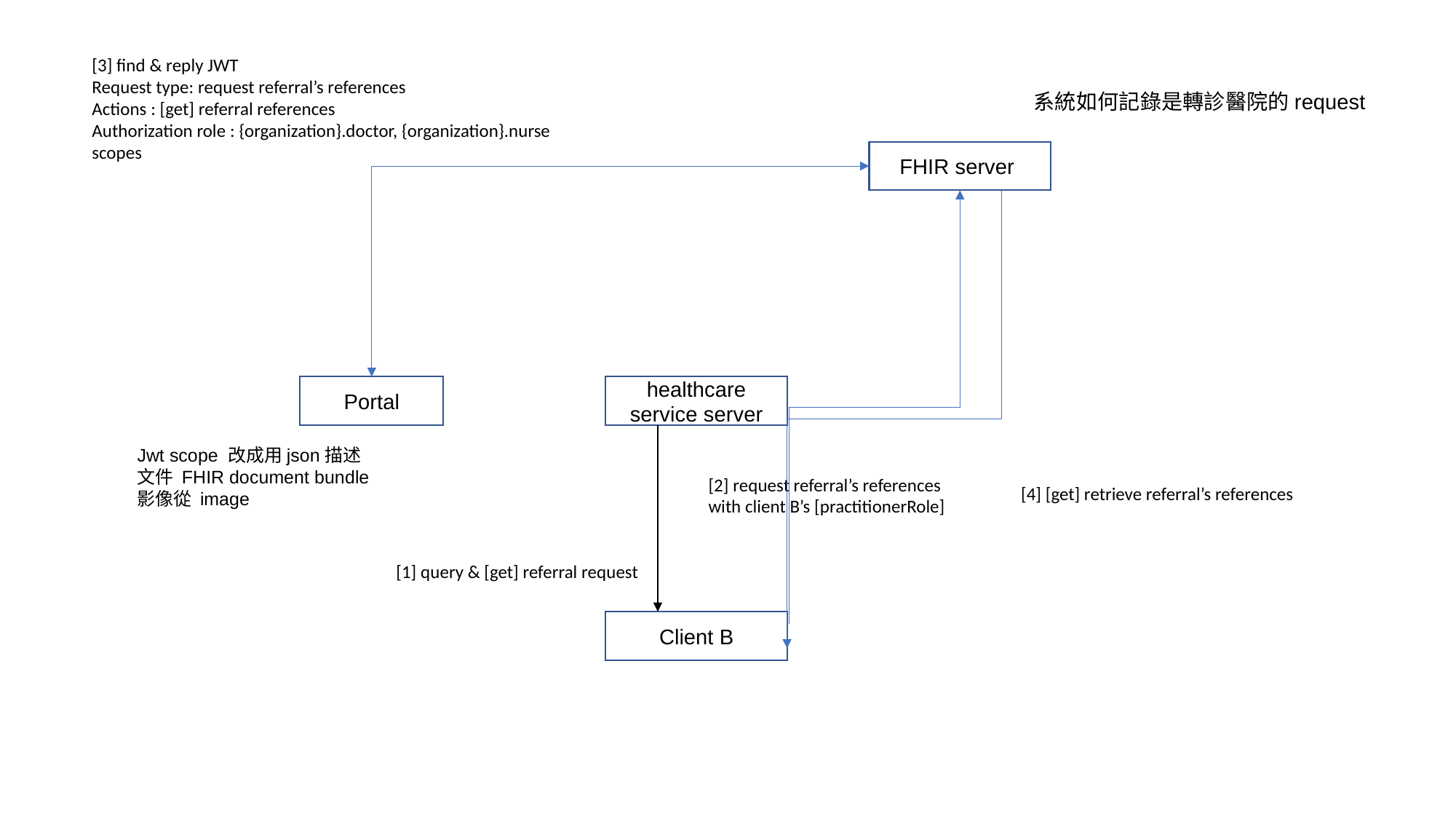

[3] find & reply JWT
Request type: request referral’s references
Actions : [get] referral references
Authorization role : {organization}.doctor, {organization}.nurse
scopes
系統如何記錄是轉診醫院的request
FHIR server
Portal
healthcare service server
Jwt scope 改成用json描述
文件 FHIR document bundle
影像從 image
[2] request referral’s references
with client B’s [practitionerRole]
[4] [get] retrieve referral’s references
[1] query & [get] referral request
Client B